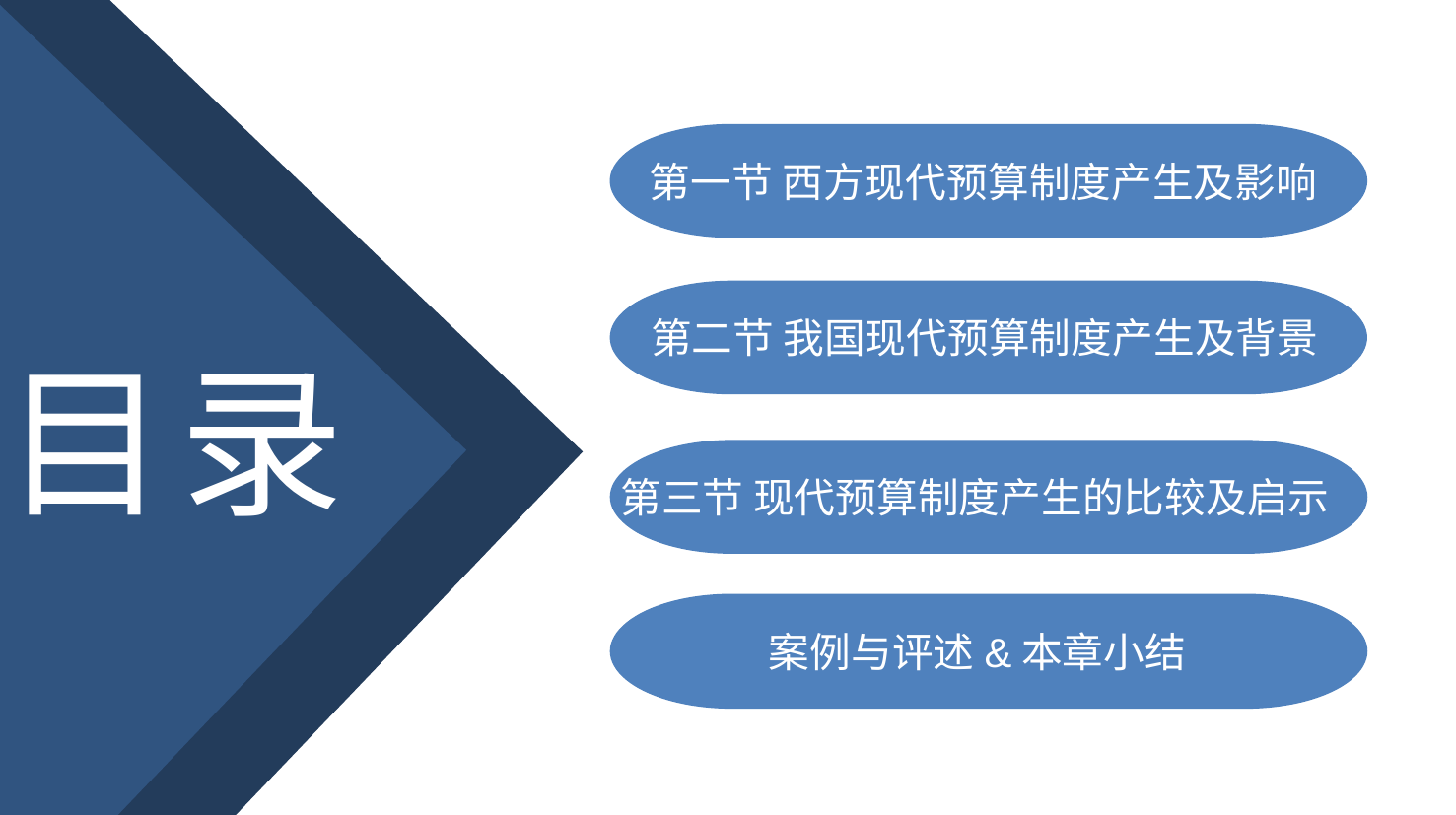

第一节 西方现代预算制度产生及影响

第二节 我国现代预算制度产生及背景
目录

第三节 现代预算制度产生的比较及启示

案例与评述&本章小结